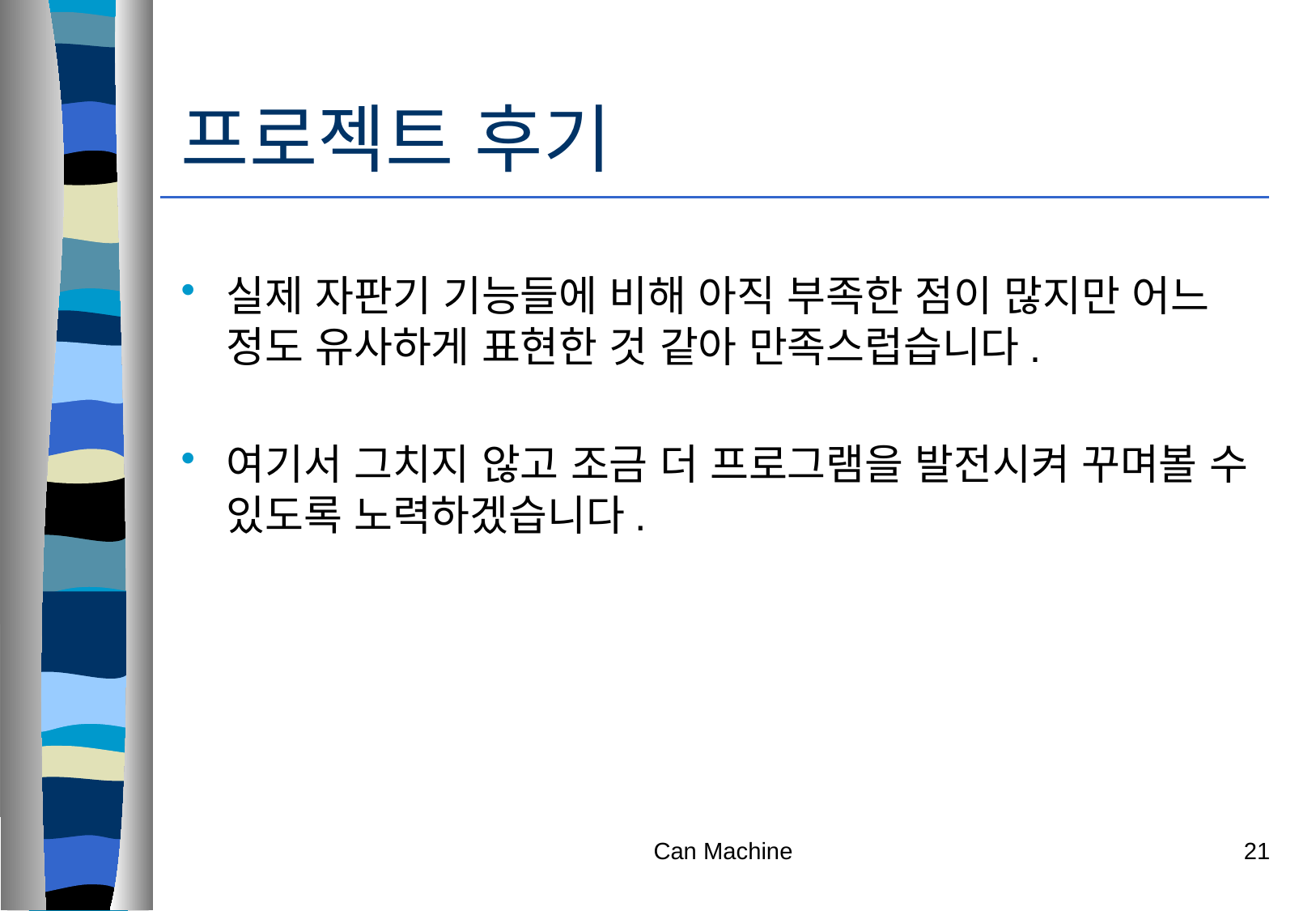

# 프로젝트 후기
실제 자판기 기능들에 비해 아직 부족한 점이 많지만 어느 정도 유사하게 표현한 것 같아 만족스럽습니다.

여기서 그치지 않고 조금 더 프로그램을 발전시켜 꾸며볼 수 있도록 노력하겠습니다.
Can Machine
21